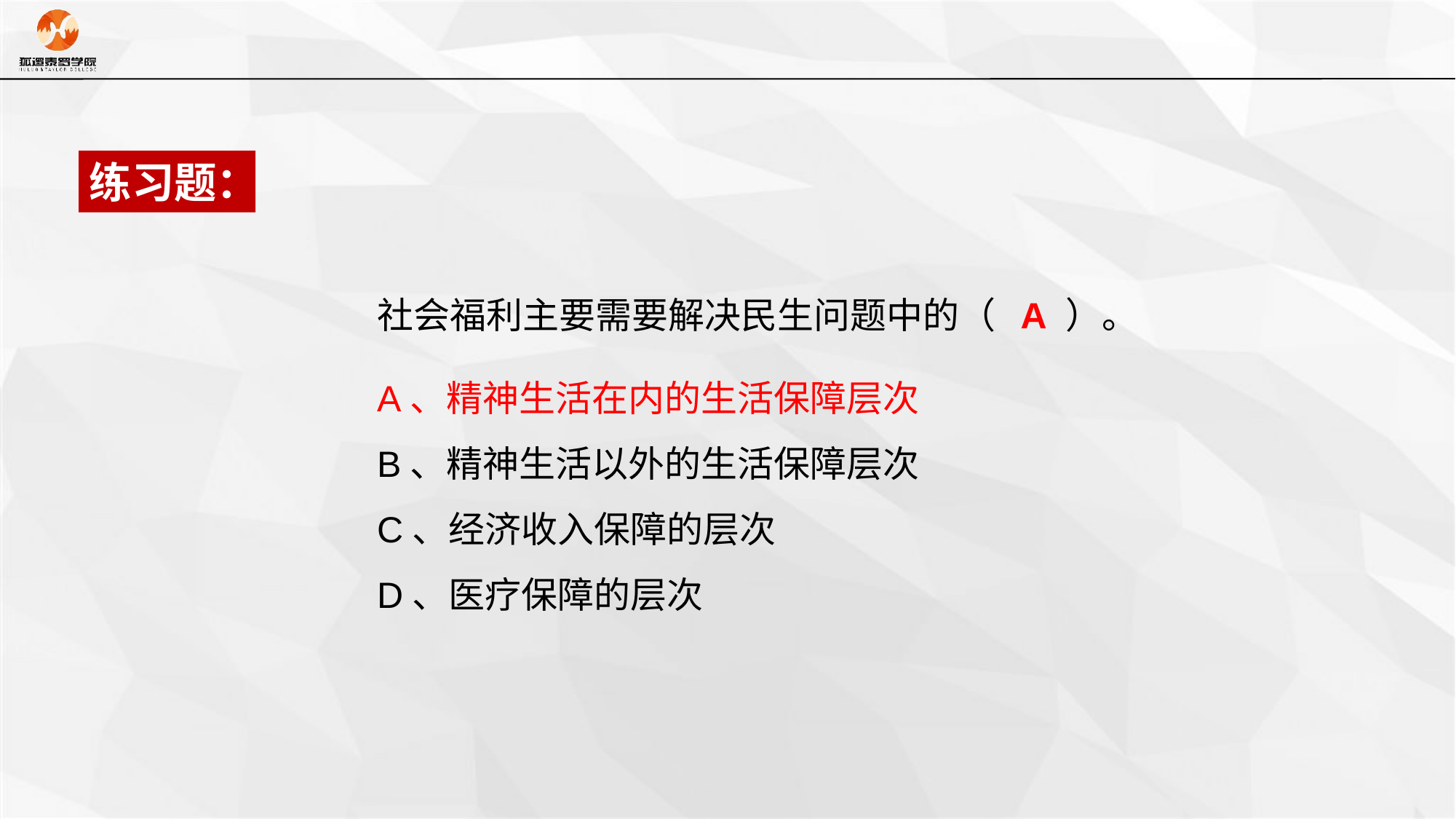

练习题：
社会福利主要需要解决民生问题中的（  A ）。
A、精神生活在内的生活保障层次
B、精神生活以外的生活保障层次
C、经济收入保障的层次
D、医疗保障的层次